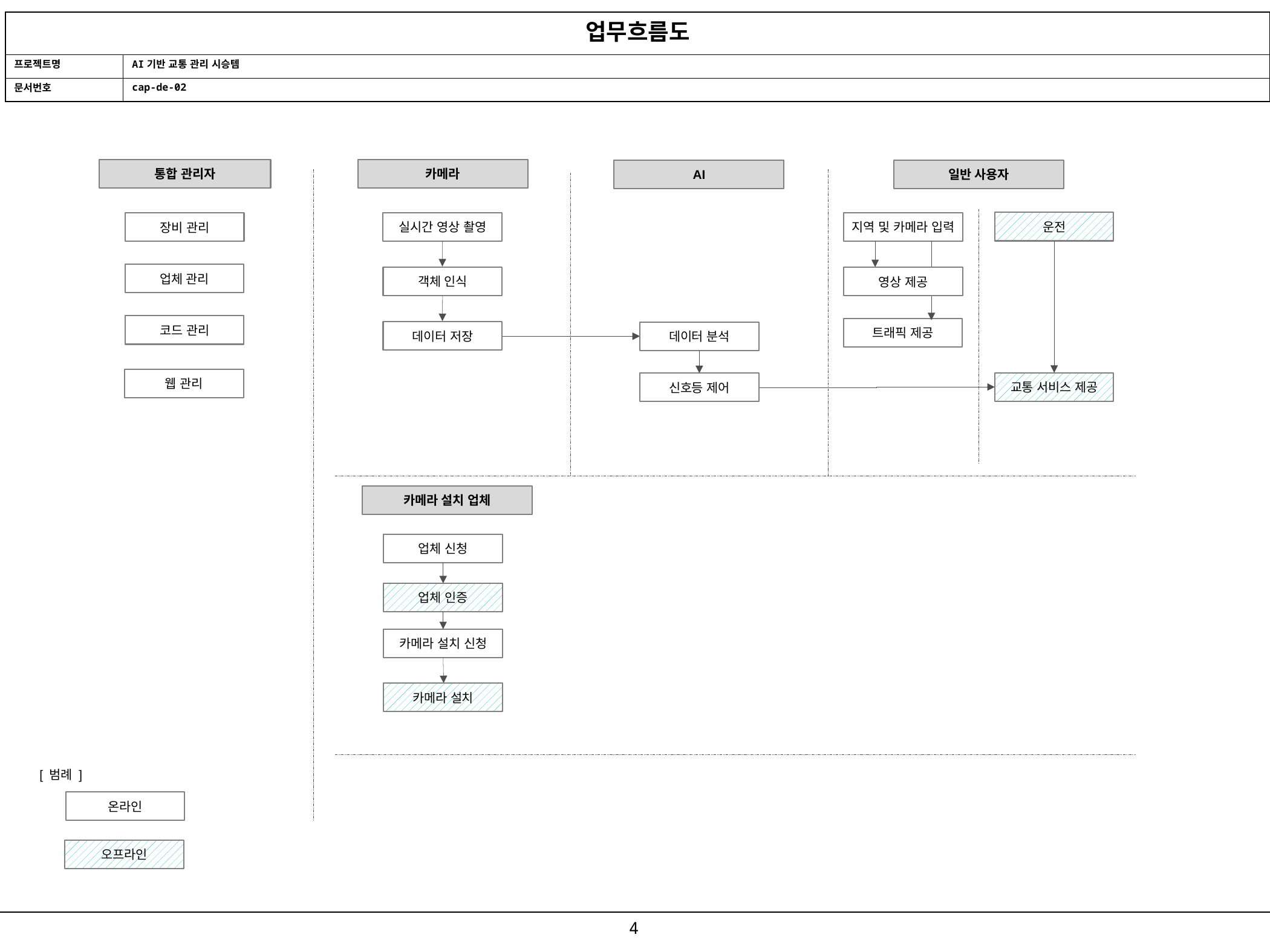

| 업무흐름도 |  |
| --- | --- |
| 프로젝트명 | AI기반 교통 관리 시승템 |
| 문서번호 | cap-de-02 |

통합 관리자
카메라
AI
일반 사용자
운전
실시간 영상 촬영
지역 및 카메라 입력
장비 관리
업체 관리
객체 인식
영상 제공
코드 관리
트래픽 제공
데이터 저장
데이터 분석
웹 관리
교통 서비스 제공
신호등 제어
카메라 설치 업체
업체 신청
업체 인증
카메라 설치 신청
카메라 설치
[ 범례 ]
온라인
오프라인